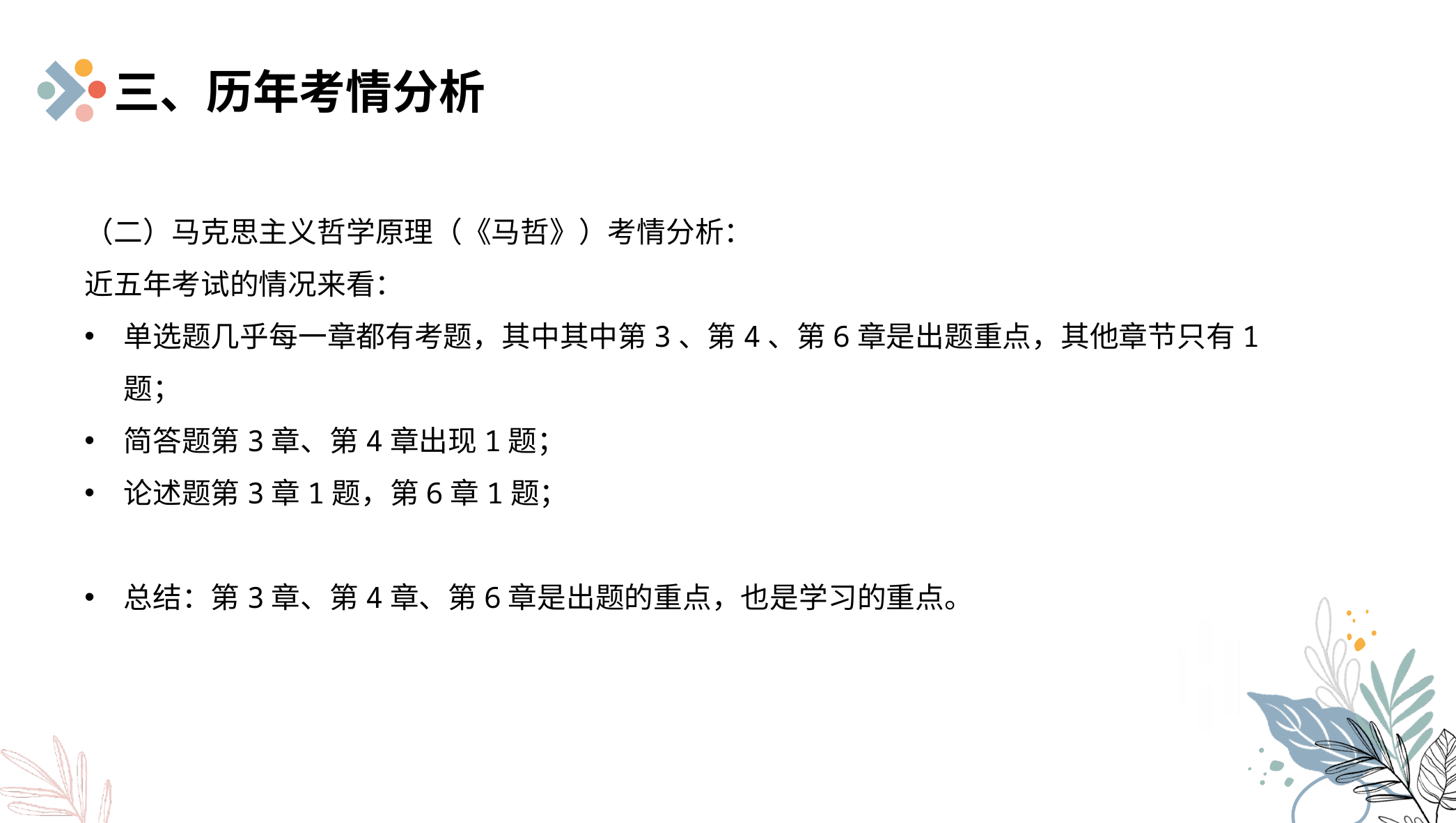

三、历年考情分析
（二）马克思主义哲学原理（《马哲》）考情分析：
近五年考试的情况来看：
单选题几乎每一章都有考题，其中其中第3、第4、第6章是出题重点，其他章节只有1题；
简答题第3章、第4章出现1题；
论述题第3章1题，第6章1题；

总结：第3章、第4章、第6章是出题的重点，也是学习的重点。